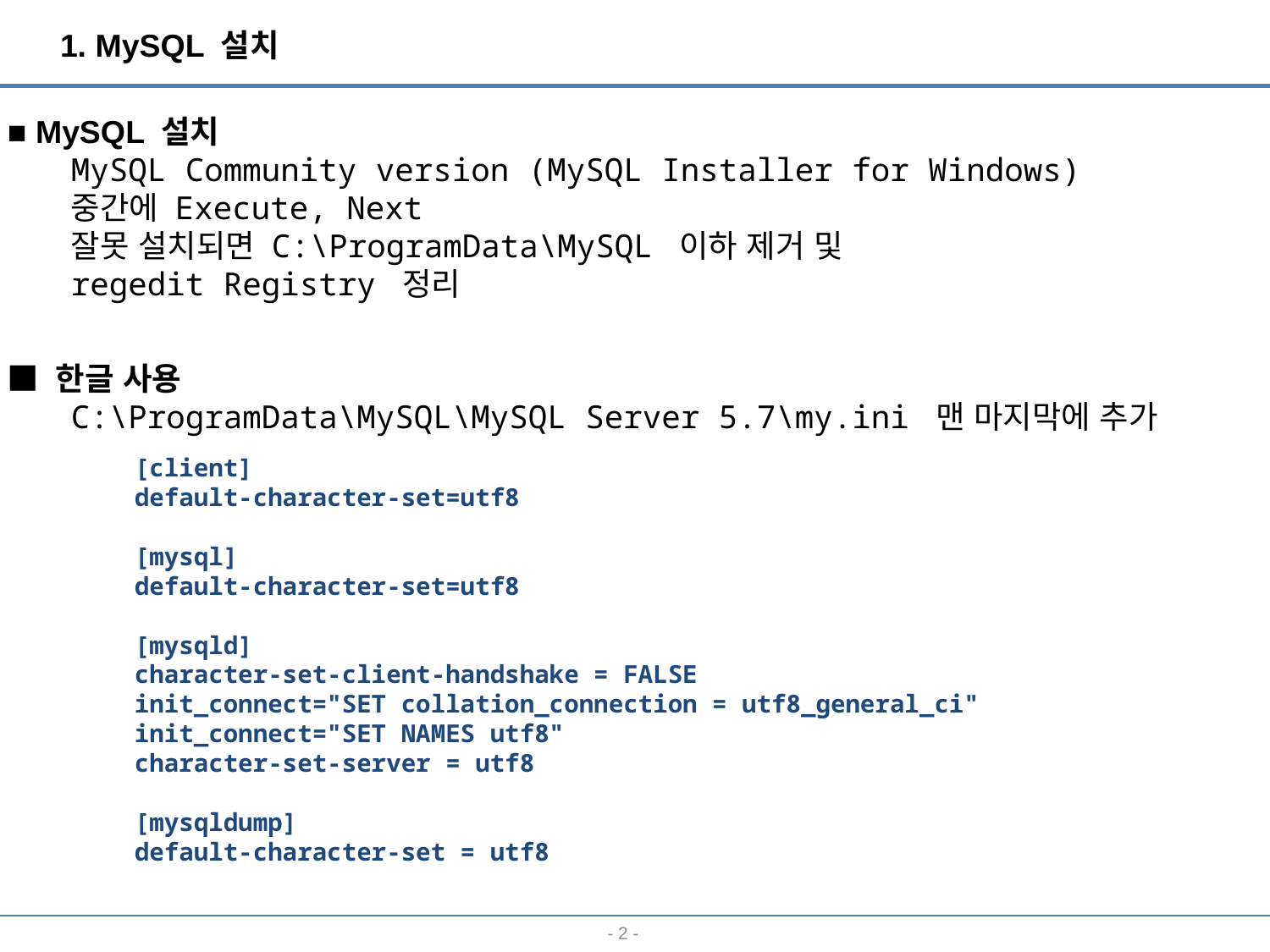

1. MySQL 설치
■ MySQL 설치
MySQL Community version (MySQL Installer for Windows)
중간에 Execute, Next
잘못 설치되면 C:\ProgramData\MySQL 이하 제거 및
regedit Registry 정리

■ 한글 사용
C:\ProgramData\MySQL\MySQL Server 5.7\my.ini 맨 마지막에 추가

[client]
default-character-set=utf8

[mysql]
default-character-set=utf8

[mysqld]
character-set-client-handshake = FALSE
init_connect="SET collation_connection = utf8_general_ci"
init_connect="SET NAMES utf8"
character-set-server = utf8

[mysqldump]
default-character-set = utf8
- 2 -